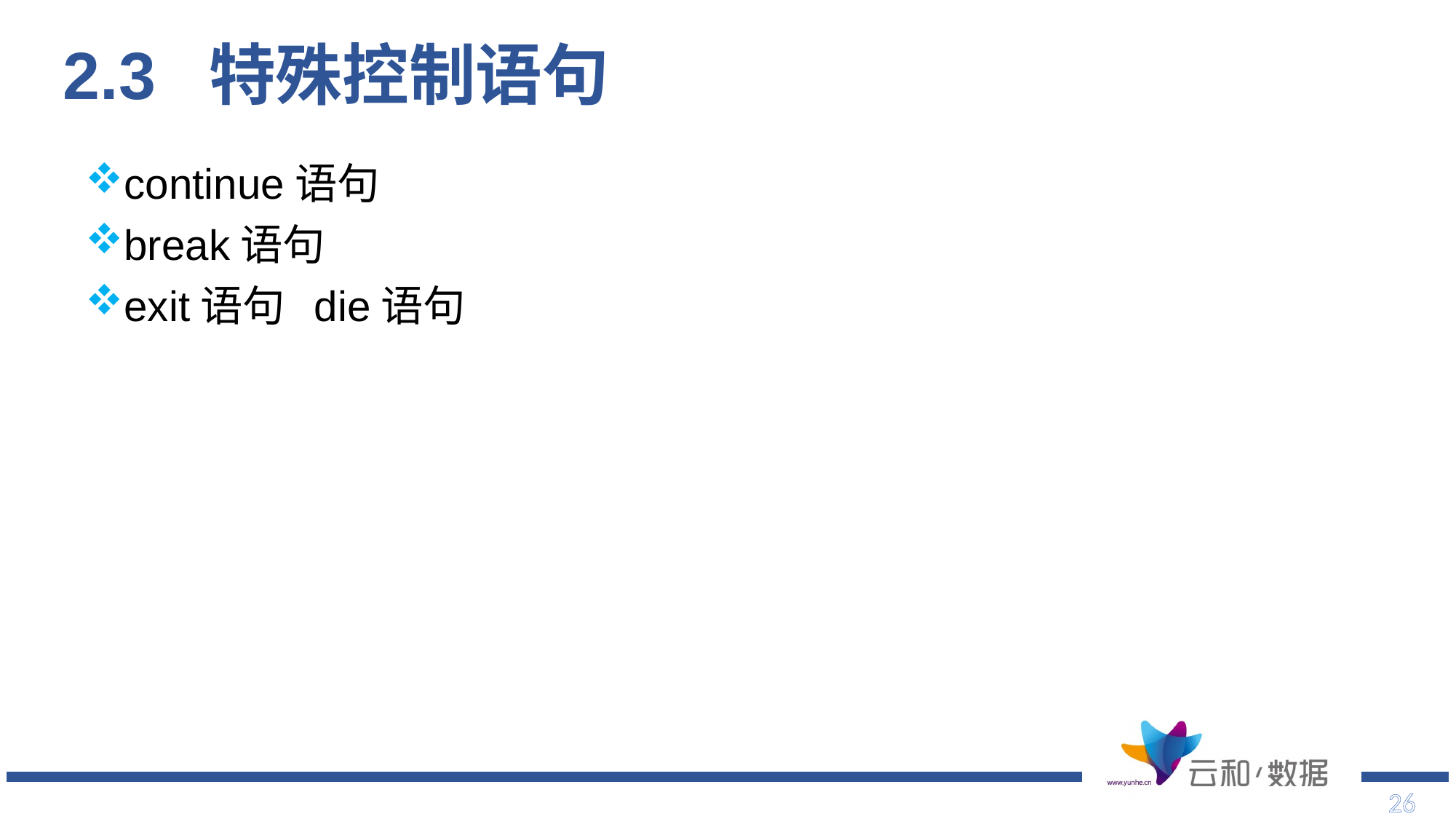

# 2.3  特殊控制语句
continue语句
break语句
exit语句  die语句